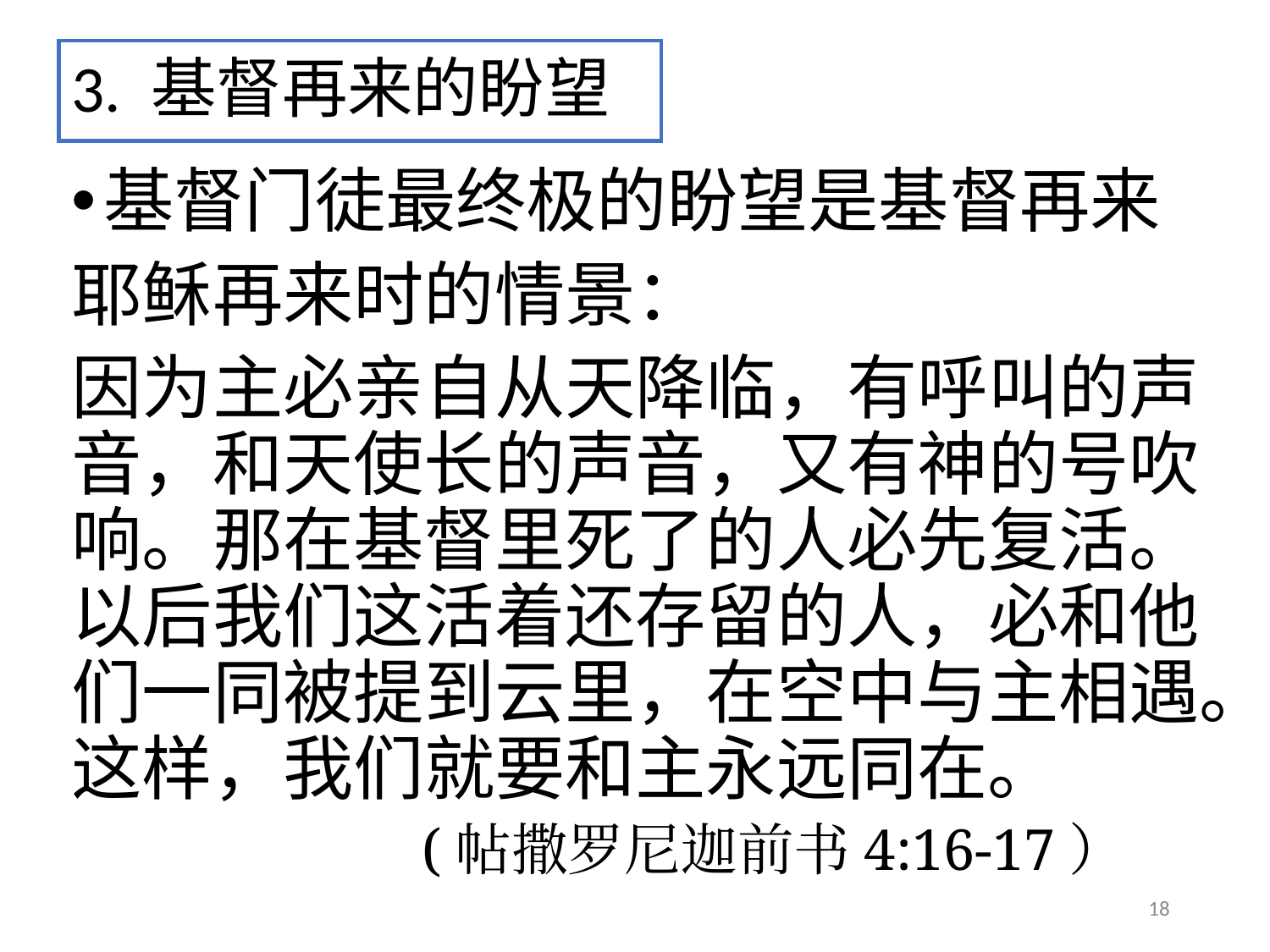

# 3. 基督再来的盼望
基督门徒最终极的盼望是基督再来
耶稣再来时的情景：
因为主必亲自从天降临，有呼叫的声音，和天使长的声音，又有神的号吹响。那在基督里死了的人必先复活。以后我们这活着还存留的人，必和他们一同被提到云里，在空中与主相遇。这样，我们就要和主永远同在。
		     (帖撒罗尼迦前书4:16-17）
18